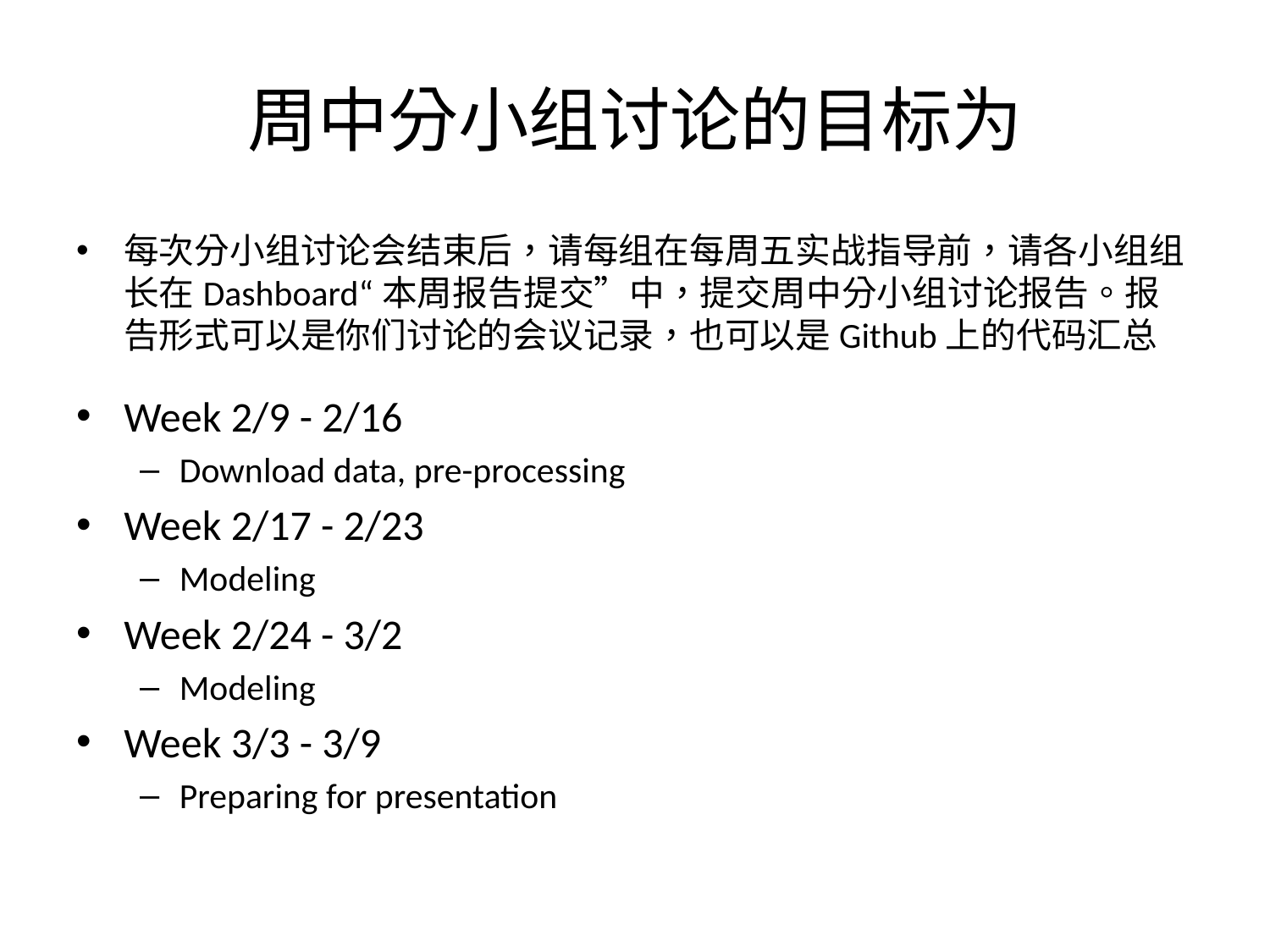

# 周中分小组讨论的目标为
每次分小组讨论会结束后，请每组在每周五实战指导前，请各小组组长在Dashboard“本周报告提交”中，提交周中分小组讨论报告。报告形式可以是你们讨论的会议记录，也可以是Github上的代码汇总

Week 2/9 - 2/16
Download data, pre-processing
Week 2/17 - 2/23
Modeling
Week 2/24 - 3/2
Modeling
Week 3/3 - 3/9
Preparing for presentation